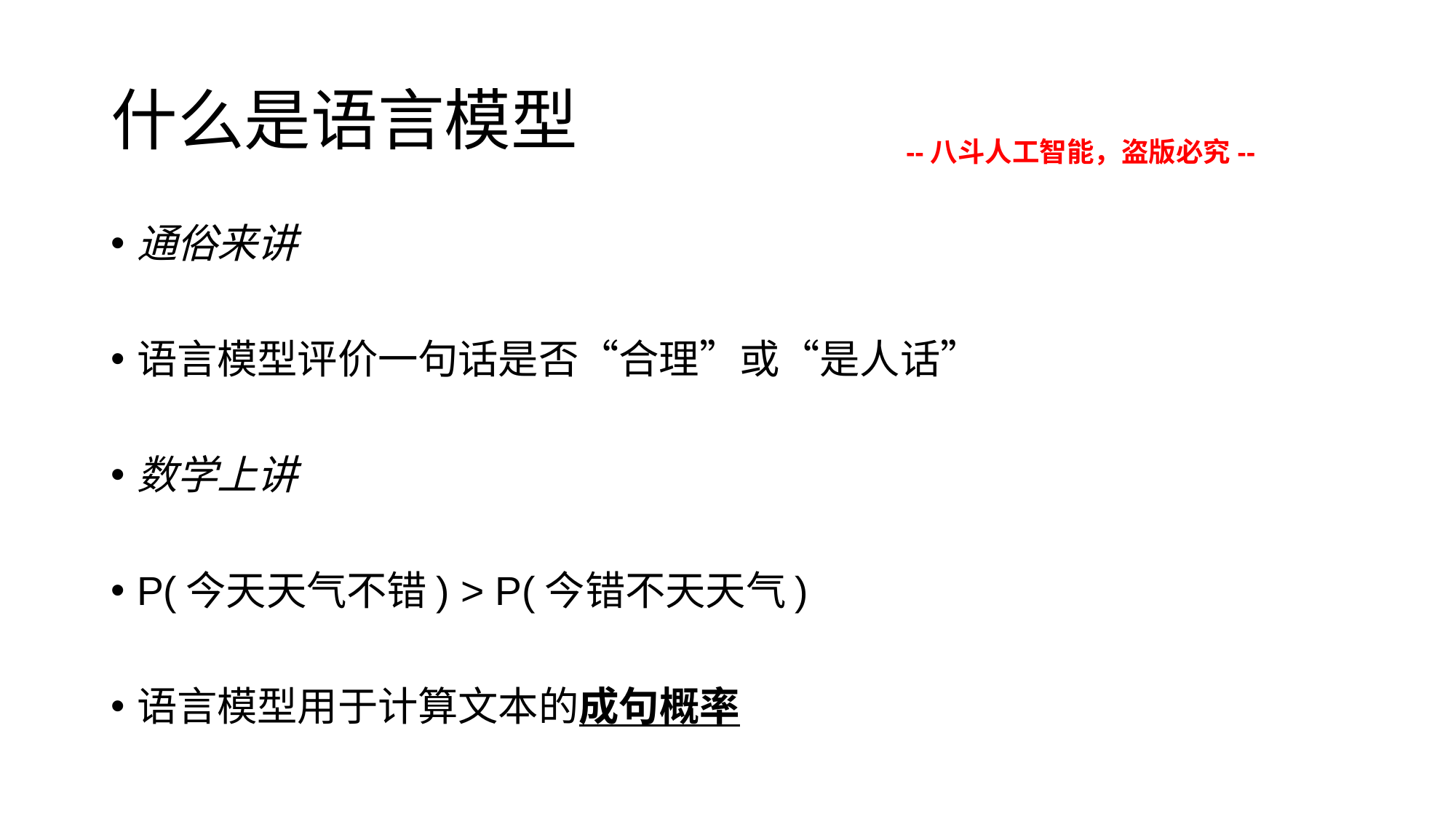

# 什么是语言模型
--八斗人工智能，盗版必究--
通俗来讲

语言模型评价一句话是否“合理”或“是人话”

数学上讲

P(今天天气不错) > P(今错不天天气)

语言模型用于计算文本的成句概率